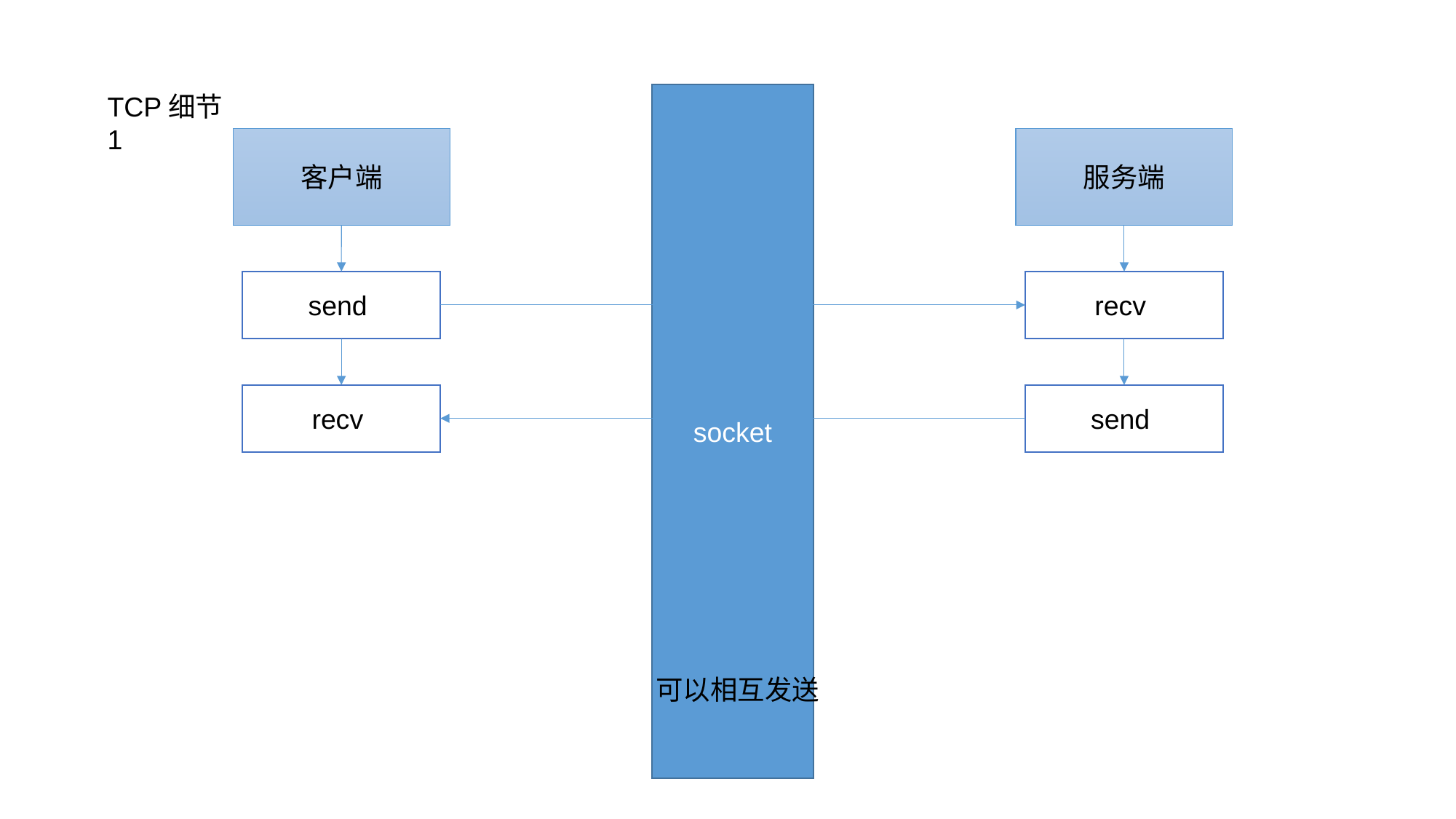

socket
TCP细节1
客户端
服务端
send
recv
recv
send
 可以相互发送